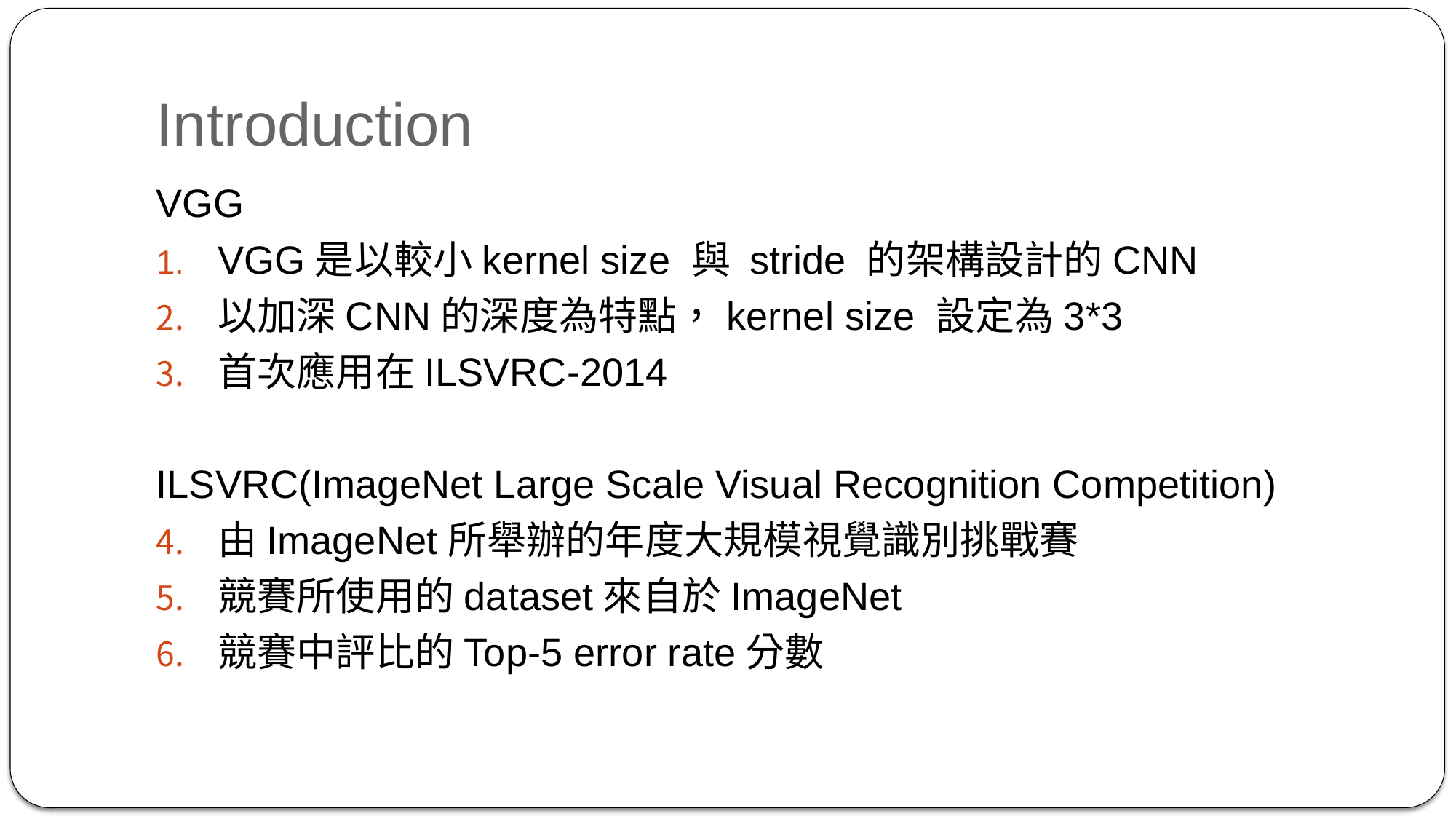

# Introduction
VGG
VGG是以較小kernel size 與 stride 的架構設計的CNN
以加深CNN的深度為特點，kernel size 設定為3*3
首次應用在ILSVRC-2014

ILSVRC(ImageNet Large Scale Visual Recognition Competition)
由ImageNet所舉辦的年度大規模視覺識別挑戰賽
競賽所使用的dataset來自於ImageNet
競賽中評比的Top-5 error rate分數